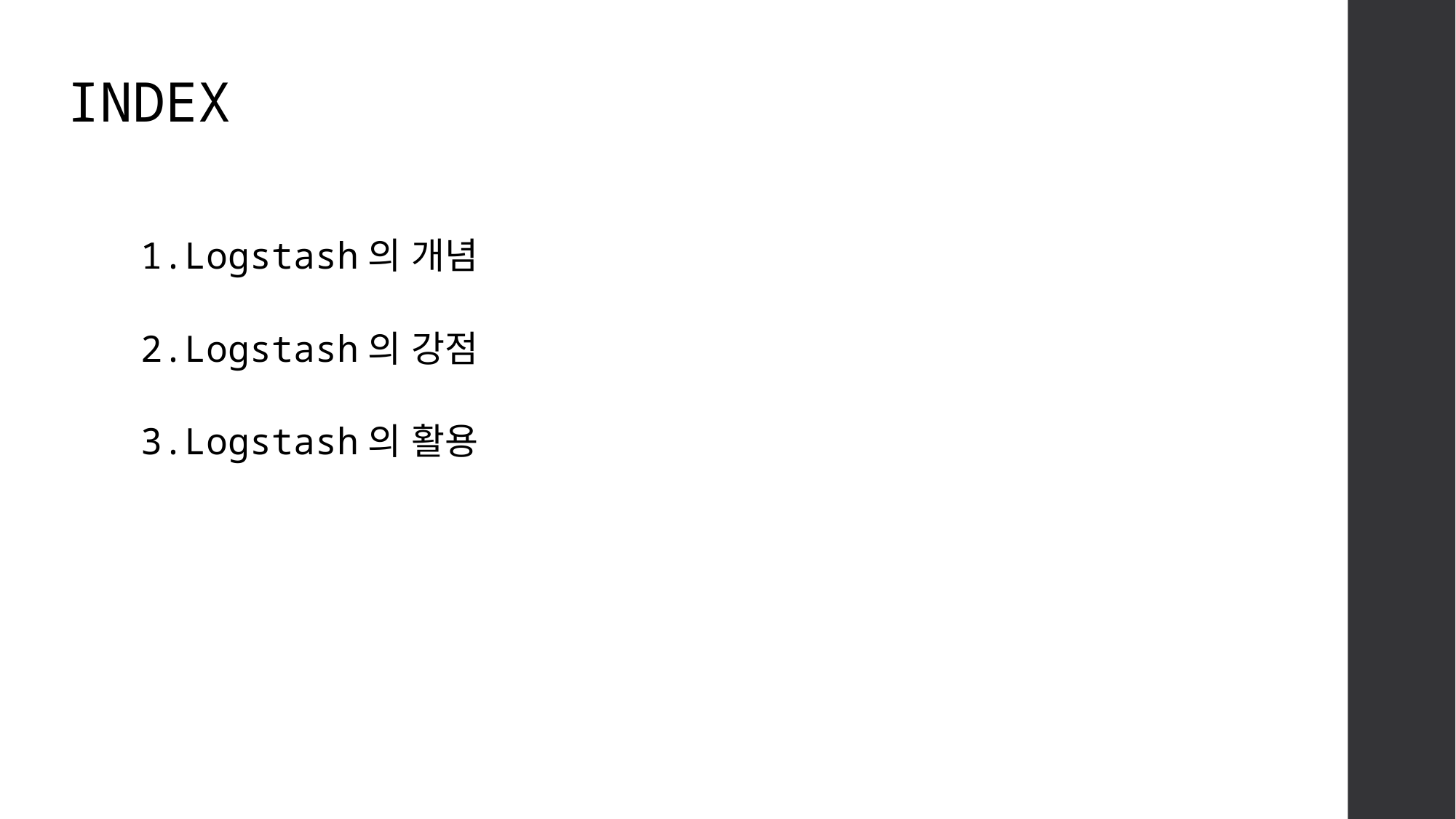

INDEX
1.Logstash의 개념
2.Logstash의 강점
3.Logstash의 활용